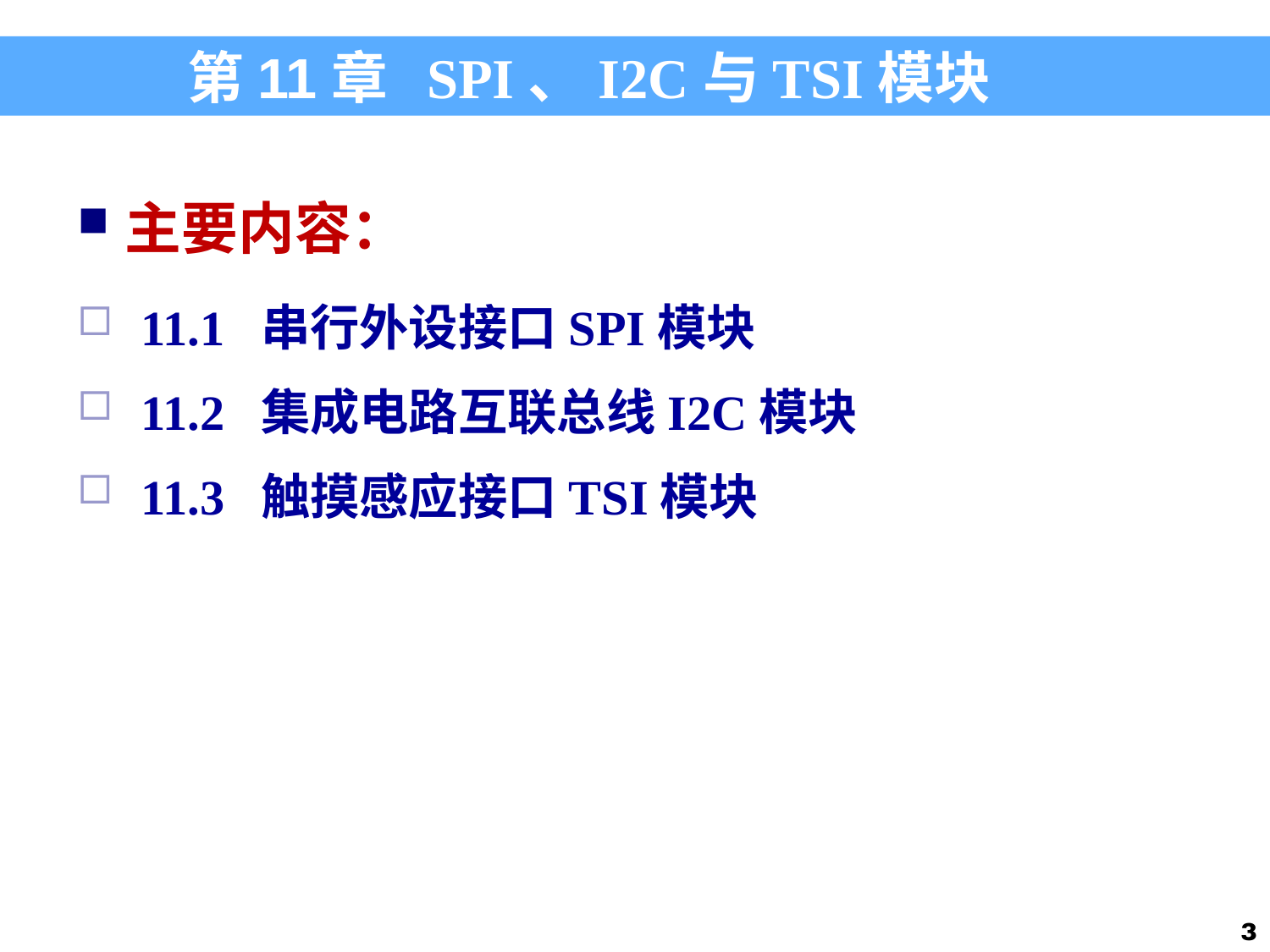

第11章  SPI、I2C与TSI模块
主要内容：
11.1  串行外设接口SPI模块
11.2  集成电路互联总线I2C模块
11.3  触摸感应接口TSI模块
3